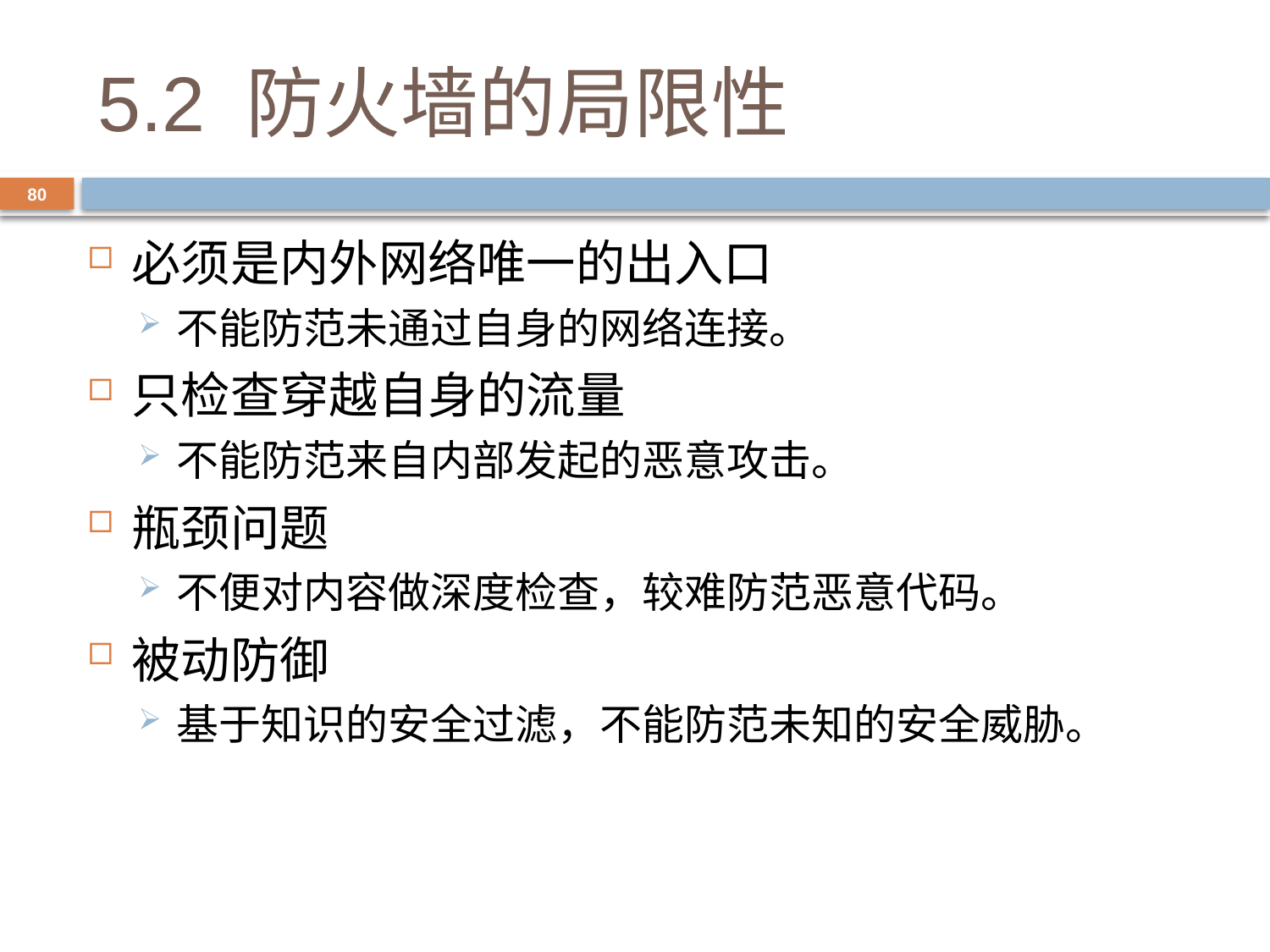

# 5.2 防火墙的局限性
80
必须是内外网络唯一的出入口
不能防范未通过自身的网络连接。
只检查穿越自身的流量
不能防范来自内部发起的恶意攻击。
瓶颈问题
不便对内容做深度检查，较难防范恶意代码。
被动防御
基于知识的安全过滤，不能防范未知的安全威胁。